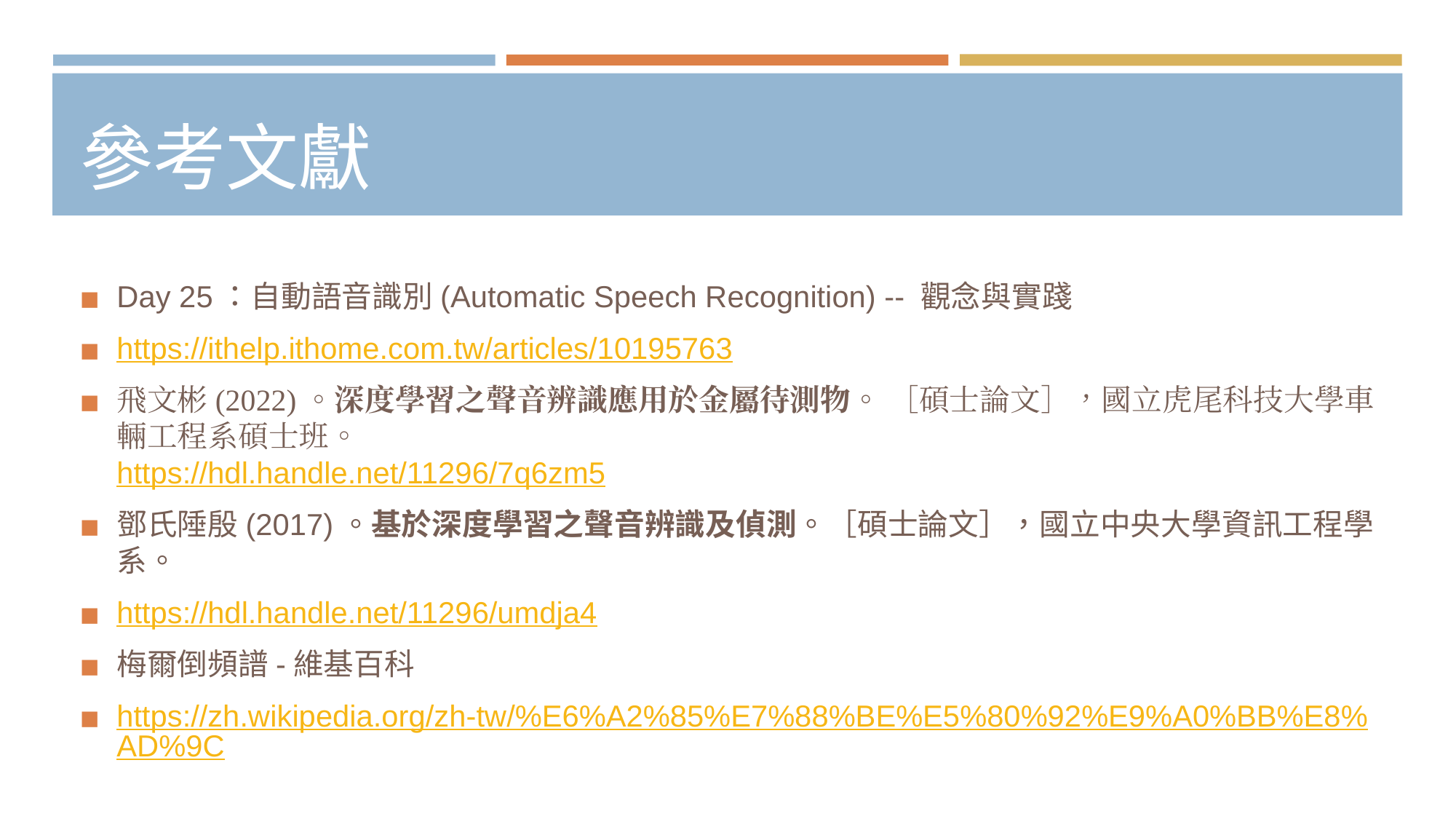

# 參考文獻
Day 25：自動語音識別(Automatic Speech Recognition) -- 觀念與實踐
https://ithelp.ithome.com.tw/articles/10195763
飛文彬(2022)。深度學習之聲音辨識應用於金屬待測物。 ［碩士論文］，國立虎尾科技大學車輛工程系碩士班。
https://hdl.handle.net/11296/7q6zm5
鄧氏陲殷(2017)。基於深度學習之聲音辨識及偵測。［碩士論文］，國立中央大學資訊工程學系。
https://hdl.handle.net/11296/umdja4
梅爾倒頻譜-維基百科
https://zh.wikipedia.org/zh-tw/%E6%A2%85%E7%88%BE%E5%80%92%E9%A0%BB%E8%AD%9C